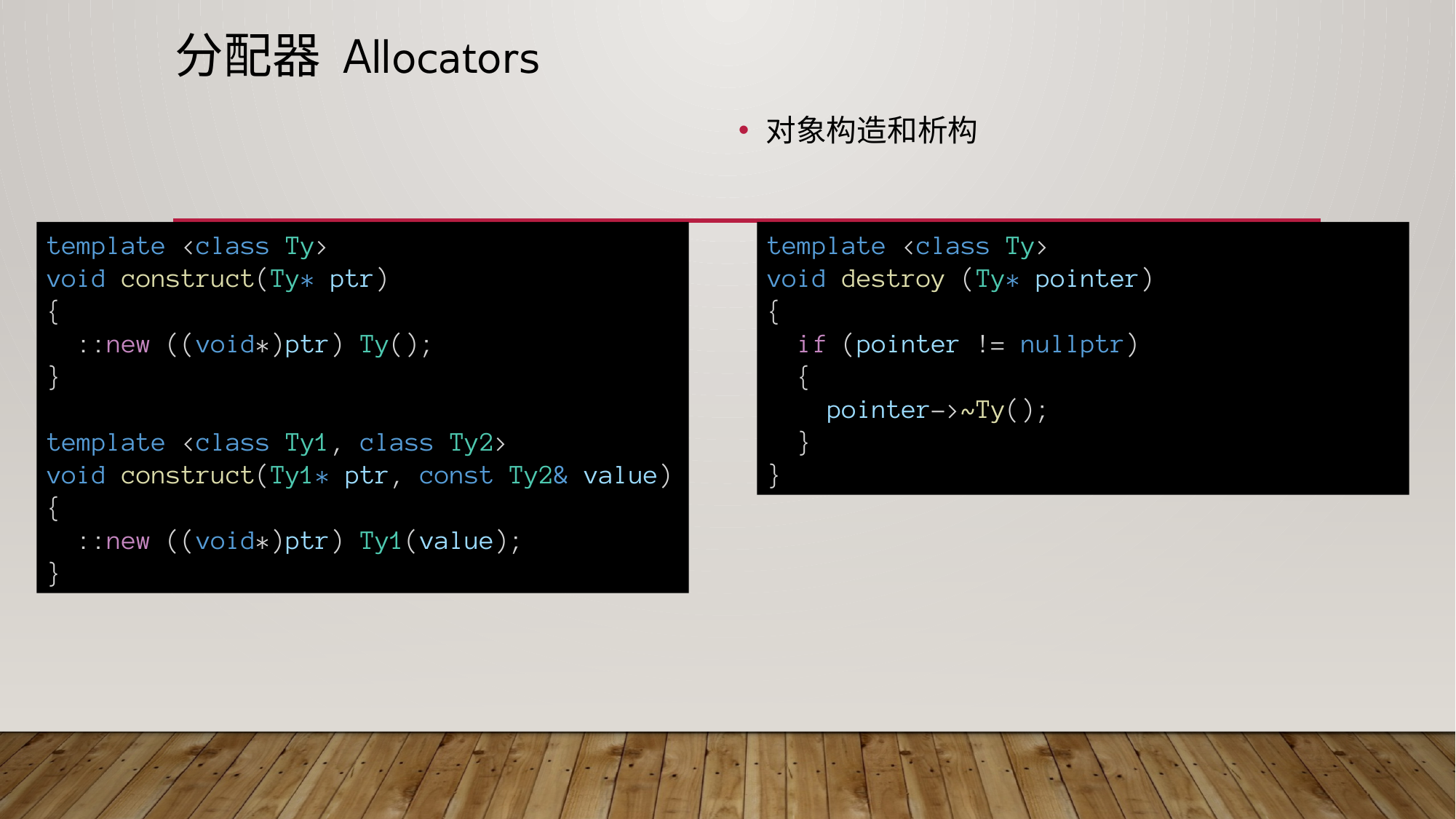

分配器 Allocators
对象构造和析构
template <class Ty>
void construct(Ty* ptr)
{
  ::new ((void*)ptr) Ty();
}
template <class Ty1, class Ty2>
void construct(Ty1* ptr, const Ty2& value)
{
  ::new ((void*)ptr) Ty1(value);
}
template <class Ty>
void destroy (Ty* pointer)
{
  if (pointer != nullptr)
  {
    pointer->~Ty();
  }
}